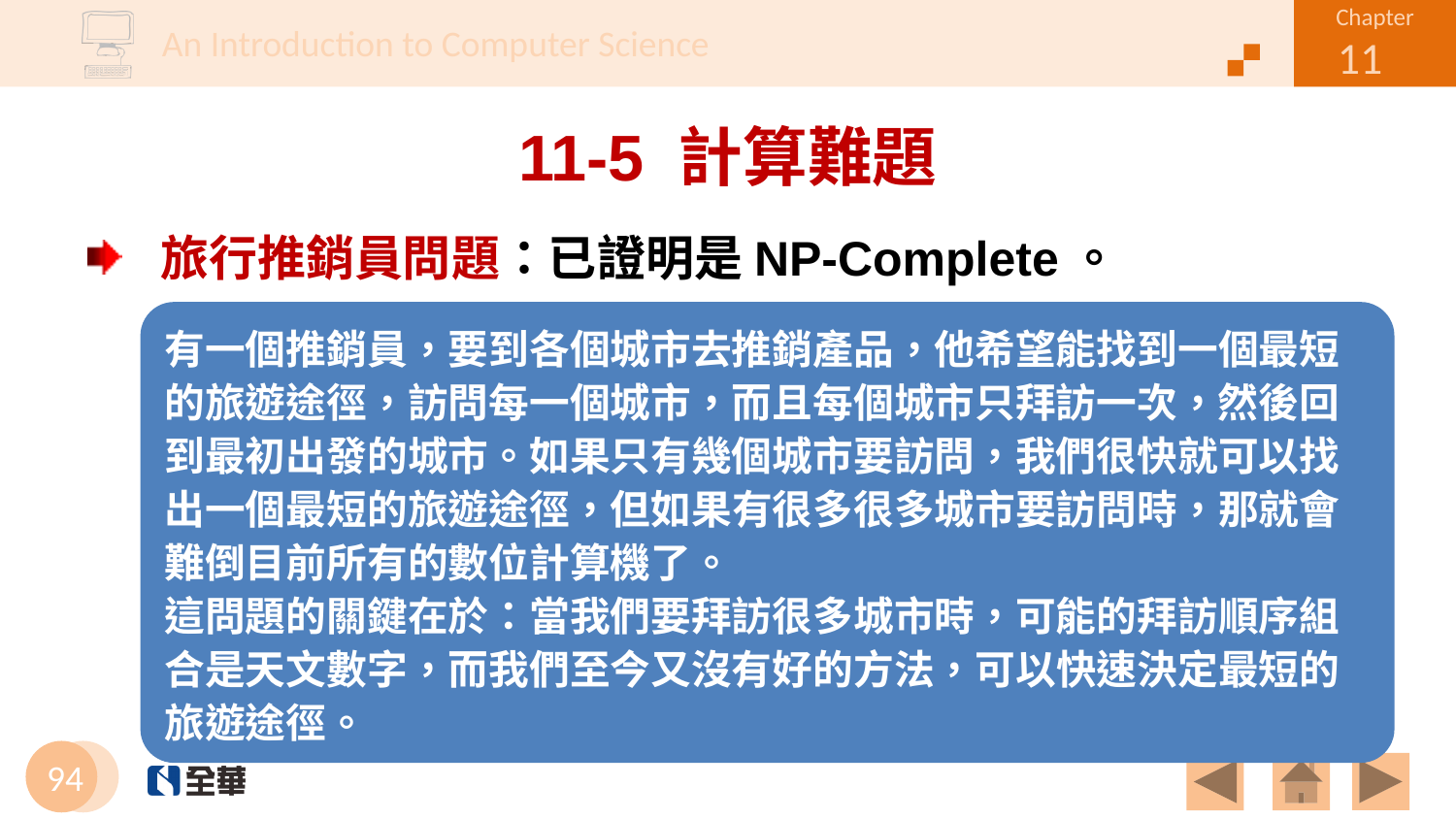

# 11-5 計算難題
旅行推銷員問題：已證明是NP-Complete。
有一個推銷員，要到各個城市去推銷產品，他希望能找到一個最短的旅遊途徑，訪問每一個城市，而且每個城市只拜訪一次，然後回到最初出發的城市。如果只有幾個城市要訪問，我們很快就可以找出一個最短的旅遊途徑，但如果有很多很多城市要訪問時，那就會難倒目前所有的數位計算機了。
這問題的關鍵在於：當我們要拜訪很多城市時，可能的拜訪順序組合是天文數字，而我們至今又沒有好的方法，可以快速決定最短的旅遊途徑。